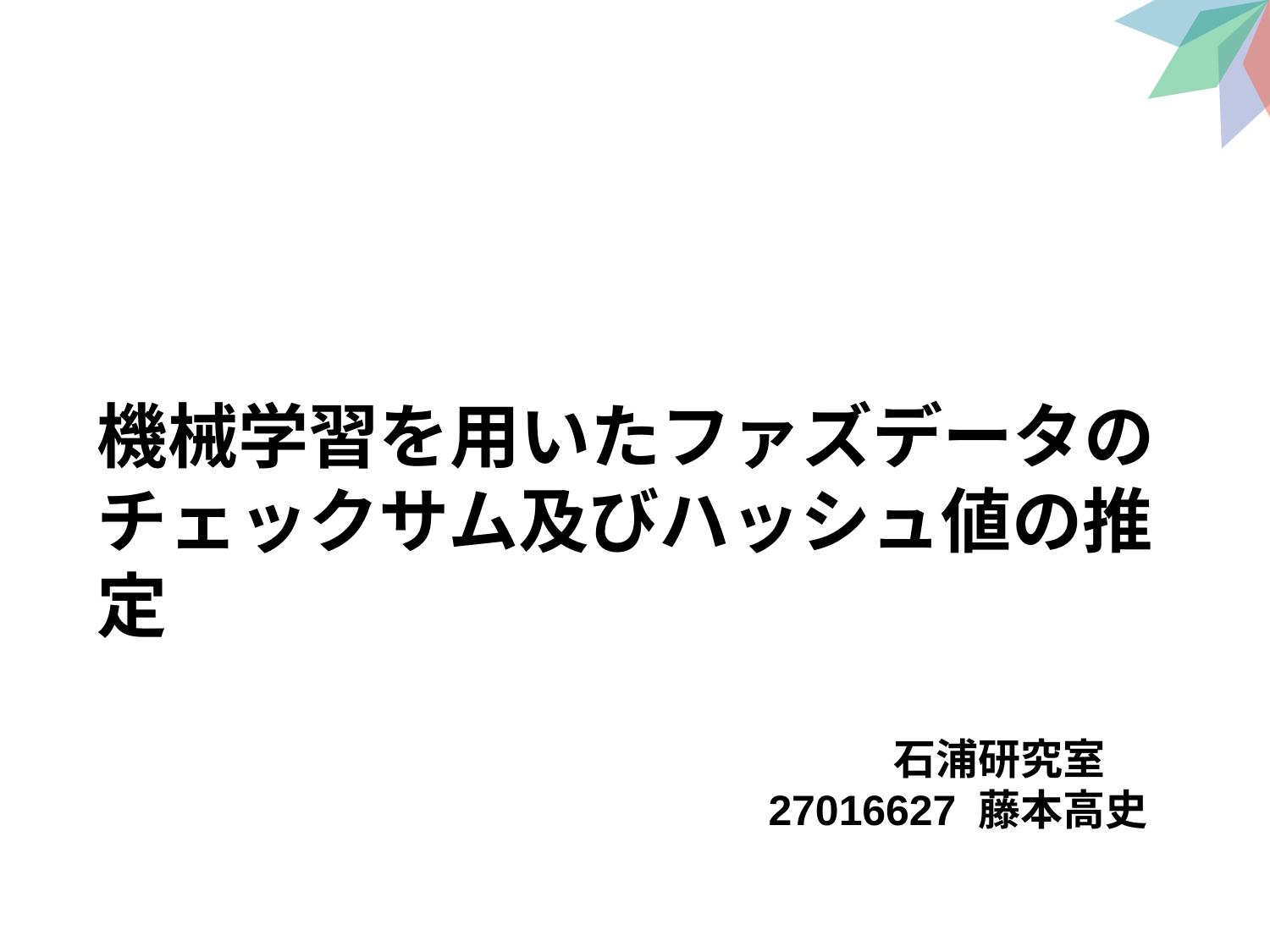

機械学習を用いたファズデータのチェックサム及びハッシュ値の推定
石浦研究室
27016627 藤本高史